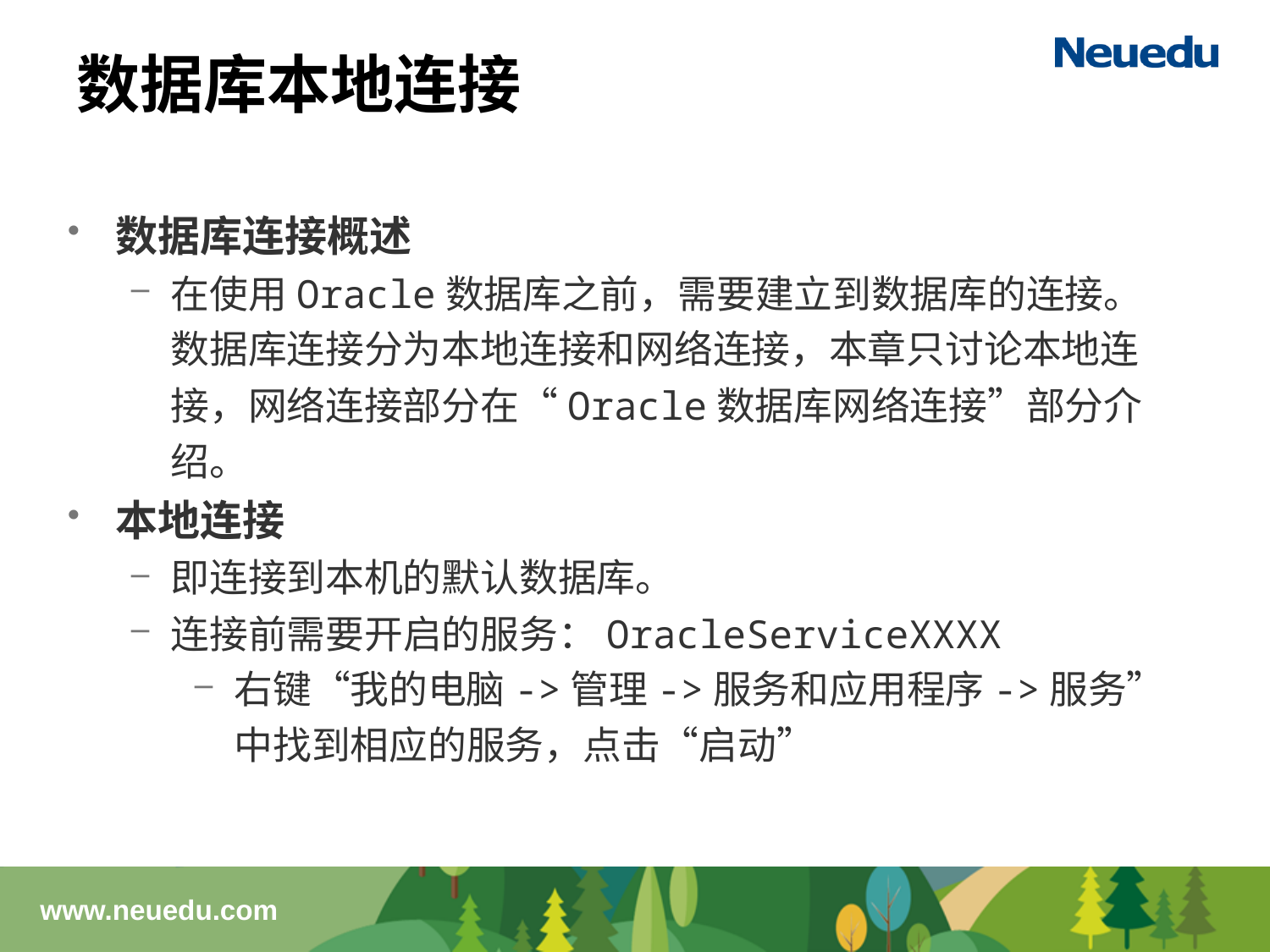

# 数据库本地连接
数据库连接概述
在使用Oracle数据库之前，需要建立到数据库的连接。数据库连接分为本地连接和网络连接，本章只讨论本地连接，网络连接部分在“Oracle数据库网络连接”部分介绍。
本地连接
即连接到本机的默认数据库。
连接前需要开启的服务：OracleServiceXXXX
右键“我的电脑->管理->服务和应用程序->服务”中找到相应的服务，点击“启动”